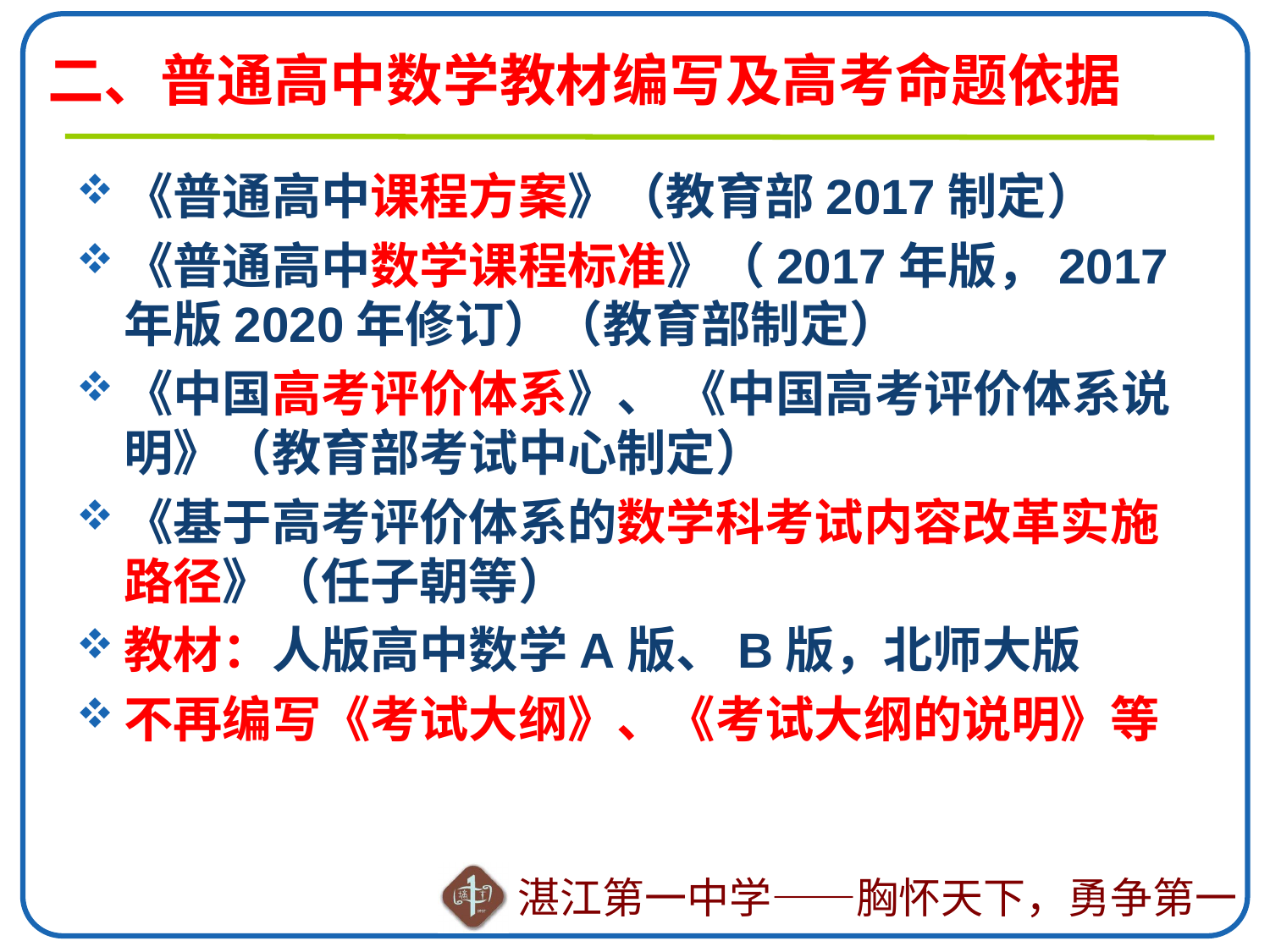

# 二、普通高中数学教材编写及高考命题依据
《普通高中课程方案》（教育部2017制定）
《普通高中数学课程标准》（2017年版，2017年版2020年修订）（教育部制定）
《中国高考评价体系》、 《中国高考评价体系说明》（教育部考试中心制定）
《基于高考评价体系的数学科考试内容改革实施路径》（任子朝等）
教材：人版高中数学A版、B版，北师大版
不再编写《考试大纲》、《考试大纲的说明》等
7